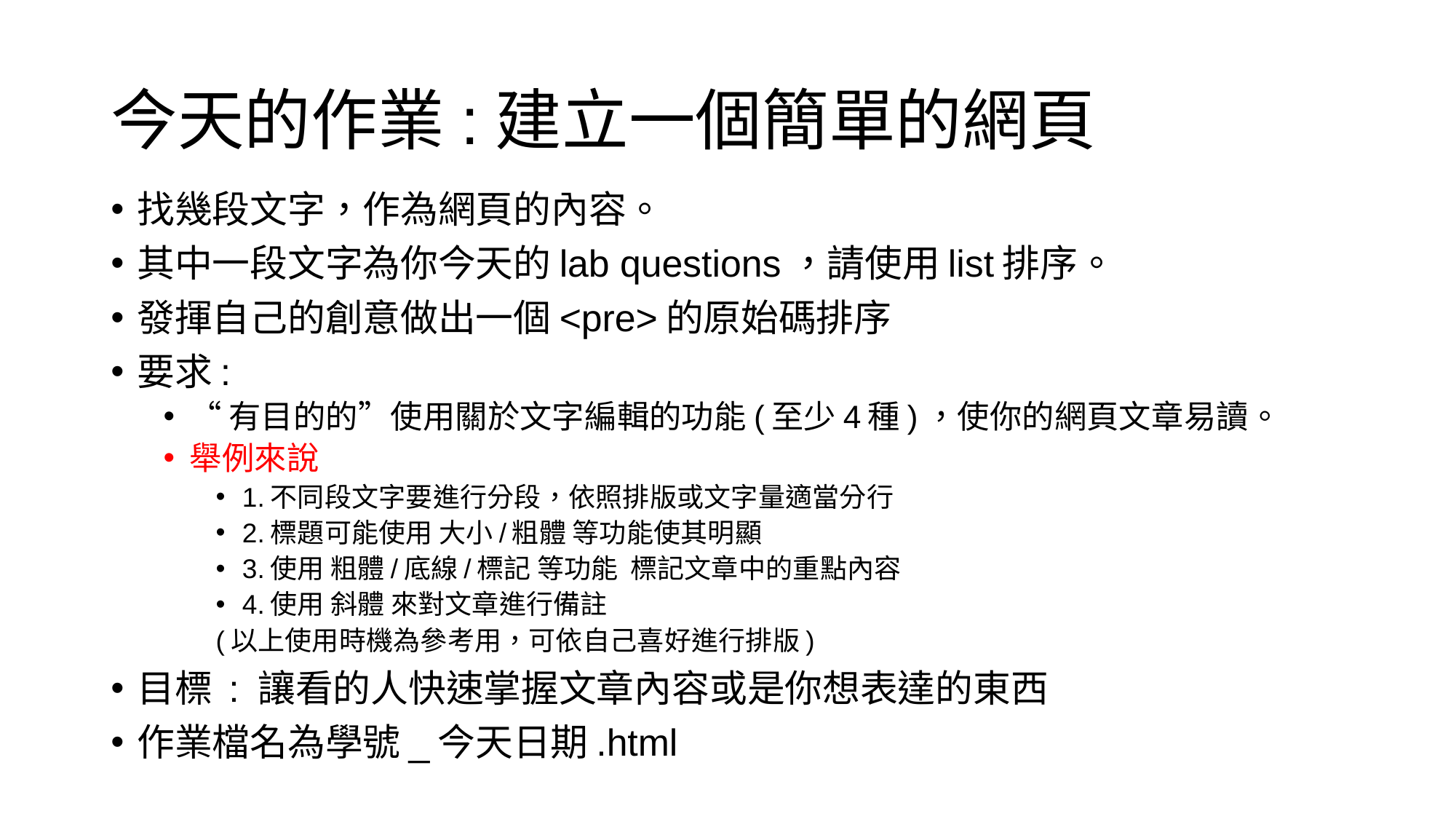

# 今天的作業:建立一個簡單的網頁
找幾段文字，作為網頁的內容。
其中一段文字為你今天的lab questions，請使用list排序。
發揮自己的創意做出一個<pre>的原始碼排序
要求:
“有目的的”使用關於文字編輯的功能(至少4種)，使你的網頁文章易讀。
舉例來說
1.不同段文字要進行分段，依照排版或文字量適當分行
2.標題可能使用 大小/粗體 等功能使其明顯
3.使用 粗體/底線/標記 等功能  標記文章中的重點內容
4.使用 斜體 來對文章進行備註
(以上使用時機為參考用，可依自己喜好進行排版)
目標 : 讓看的人快速掌握文章內容或是你想表達的東西
作業檔名為學號_今天日期.html